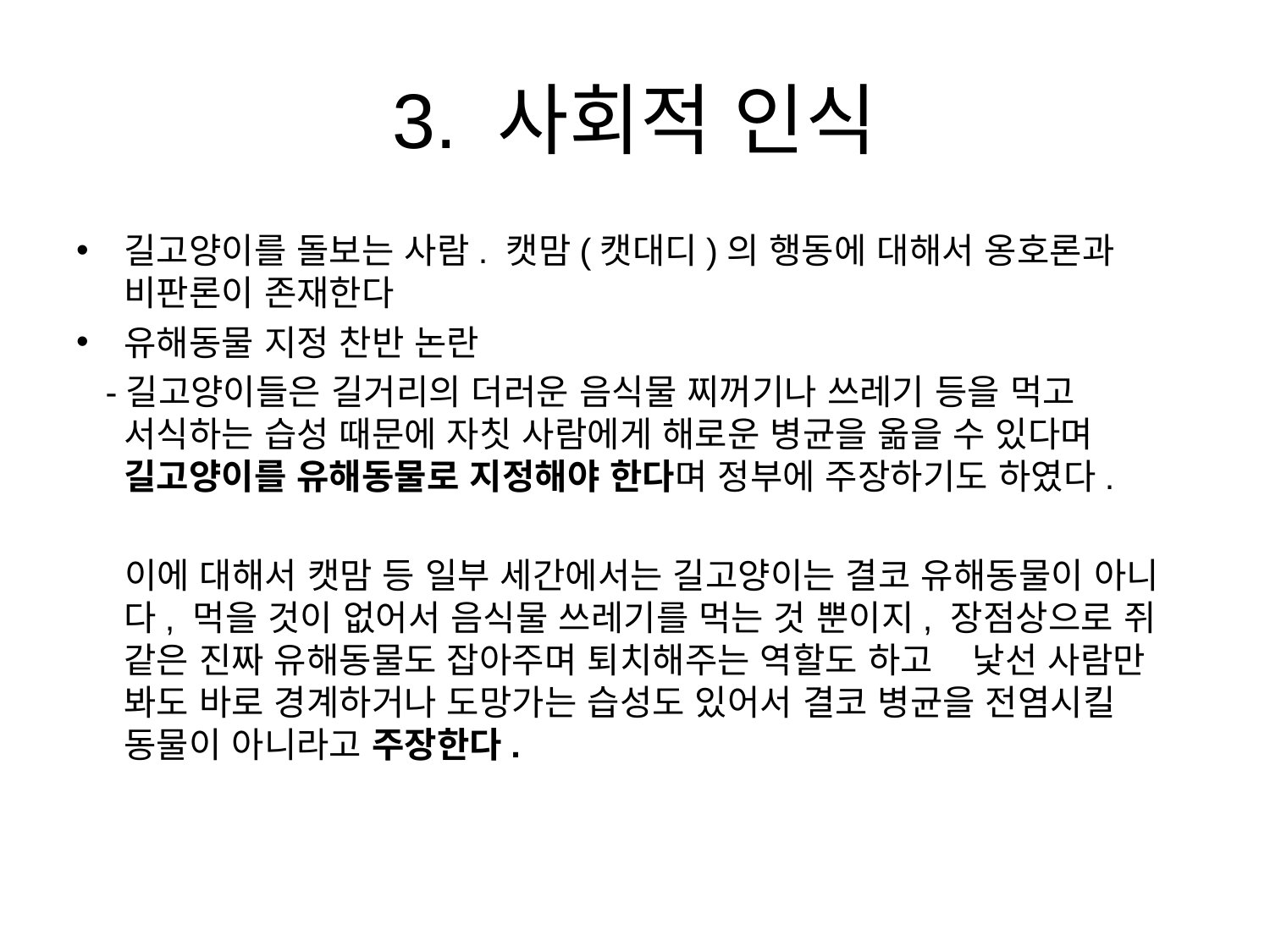

# 3. 사회적 인식
길고양이를 돌보는 사람. 캣맘(캣대디)의 행동에 대해서 옹호론과 비판론이 존재한다
유해동물 지정 찬반 논란
   -길고양이들은 길거리의 더러운 음식물 찌꺼기나 쓰레기 등을 먹고 서식하는 습성 때문에 자칫 사람에게 해로운 병균을 옮을 수 있다며 길고양이를 유해동물로 지정해야 한다며 정부에 주장하기도 하였다.

    이에 대해서 캣맘 등 일부 세간에서는 길고양이는 결코 유해동물이 아니다, 먹을 것이 없어서 음식물 쓰레기를 먹는 것 뿐이지, 장점상으로 쥐 같은 진짜 유해동물도 잡아주며 퇴치해주는 역할도 하고    낯선 사람만 봐도 바로 경계하거나 도망가는 습성도 있어서 결코 병균을 전염시킬 동물이 아니라고 주장한다.